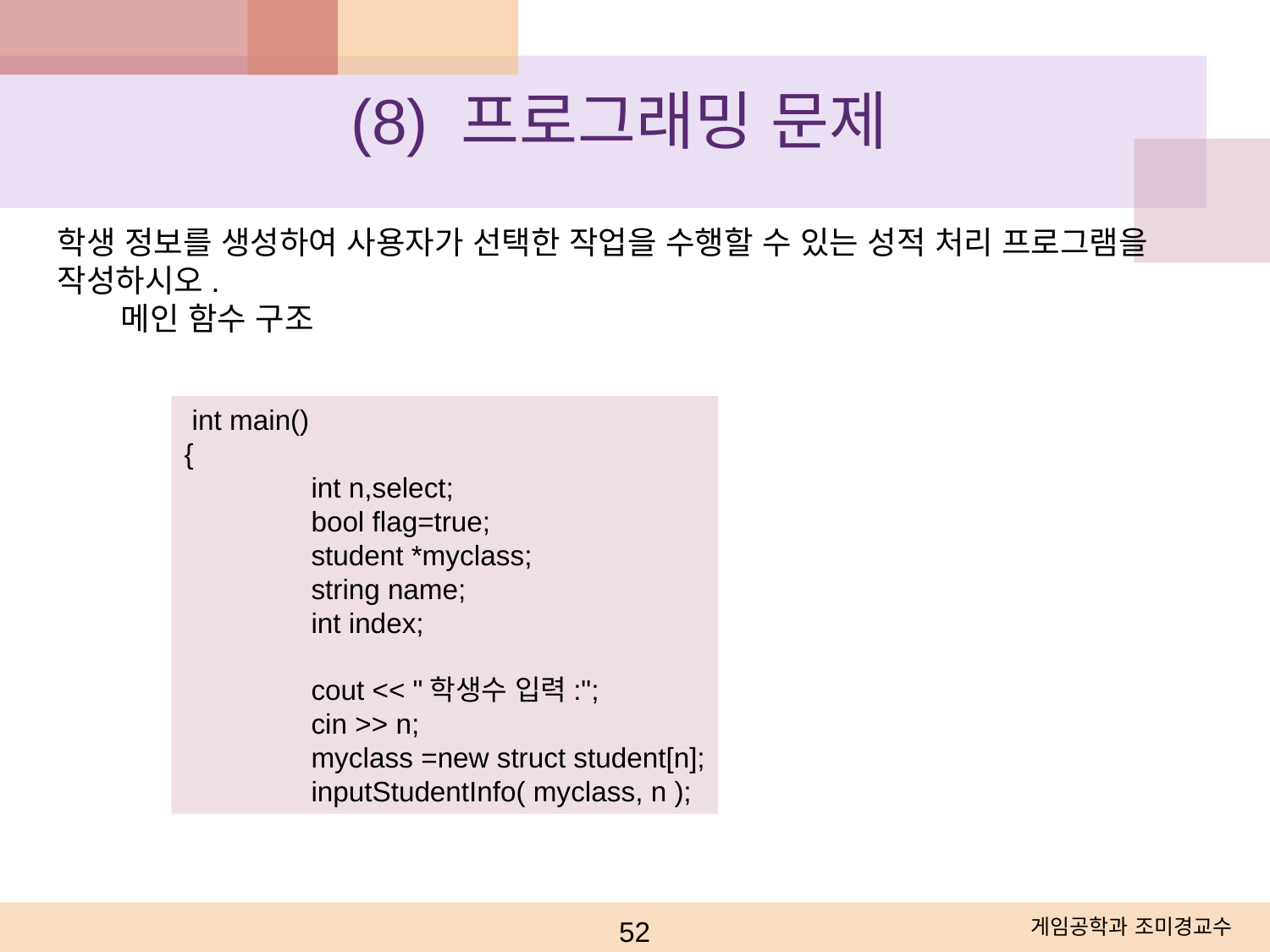

(8) 프로그래밍 문제
학생 정보를 생성하여 사용자가 선택한 작업을 수행할 수 있는 성적 처리 프로그램을 작성하시오.
메인 함수 구조

 int main()
{
	int n,select;
	bool flag=true;
	student *myclass;
	string name;
	int index;

	cout << "학생수 입력:";
	cin >> n;
	myclass =new struct student[n];
	inputStudentInfo( myclass, n );
52
게임공학과 조미경교수